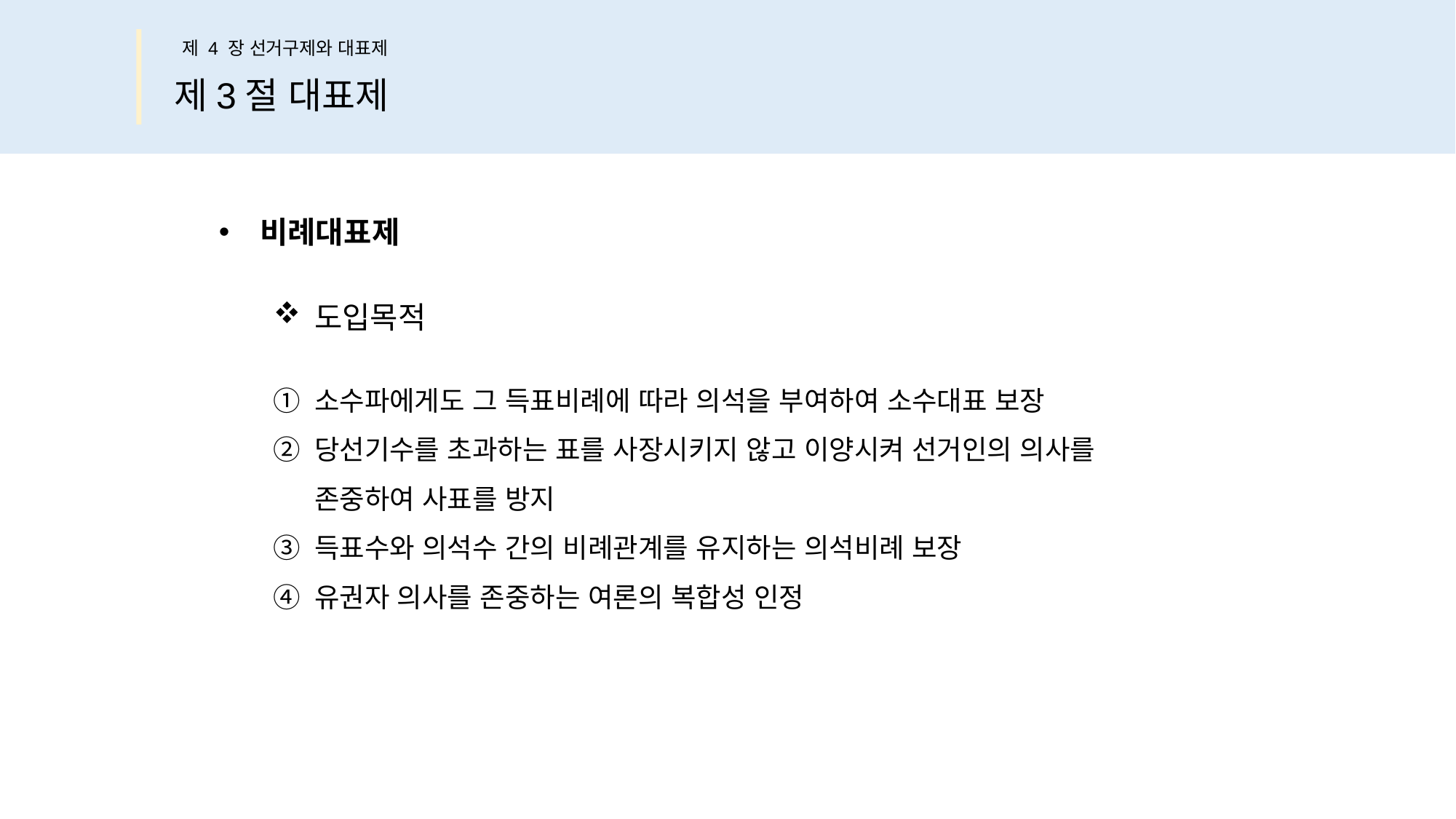

제 4 장 선거구제와 대표제
제3절 대표제
비례대표제

도입목적

소수파에게도 그 득표비례에 따라 의석을 부여하여 소수대표 보장
당선기수를 초과하는 표를 사장시키지 않고 이양시켜 선거인의 의사를
존중하여 사표를 방지
득표수와 의석수 간의 비례관계를 유지하는 의석비례 보장
유권자 의사를 존중하는 여론의 복합성 인정